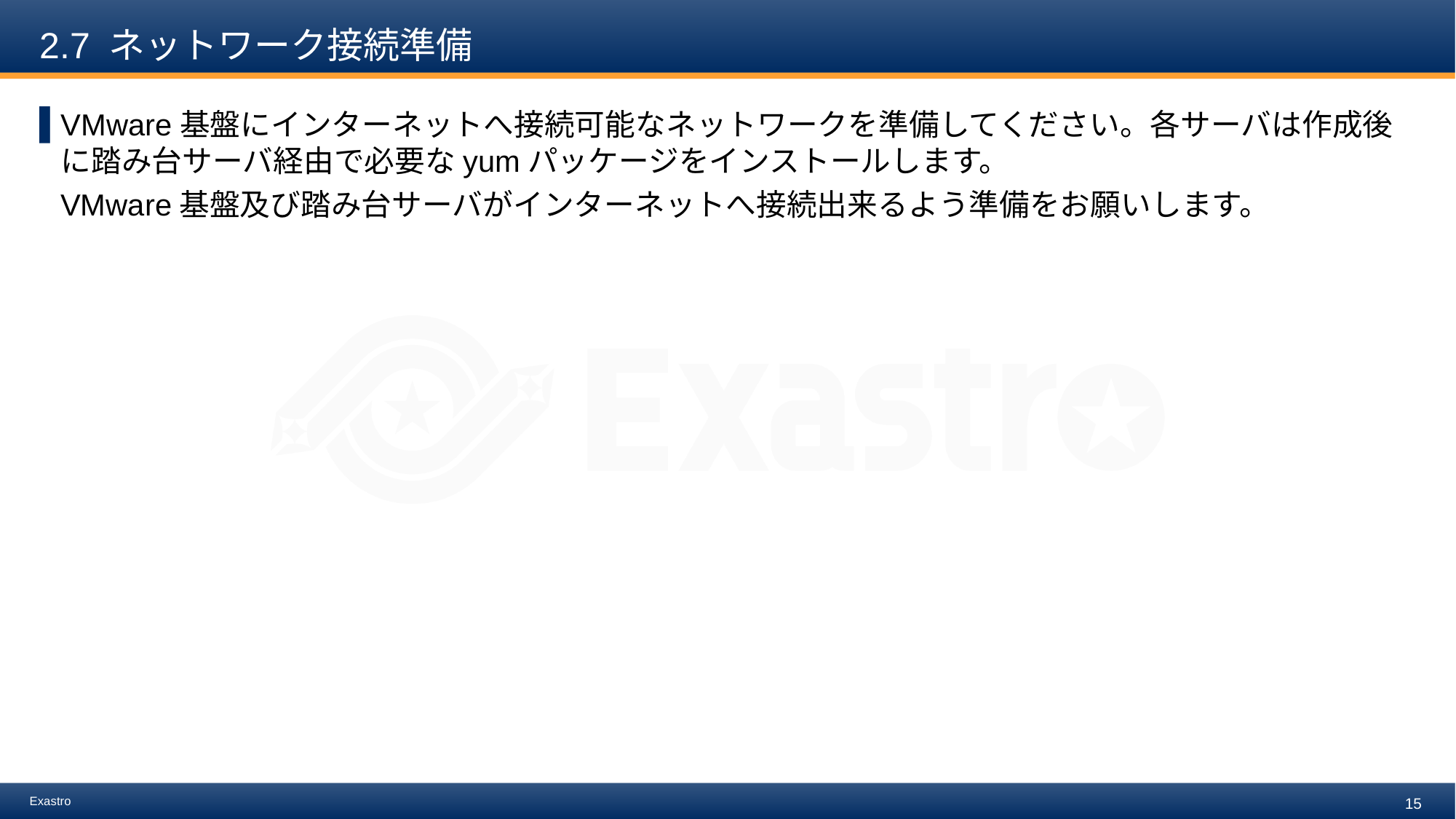

# 2.7 ネットワーク接続準備

VMware基盤にインターネットへ接続可能なネットワークを準備してください。各サーバは作成後に踏み台サーバ経由で必要なyumパッケージをインストールします。
VMware基盤及び踏み台サーバがインターネットへ接続出来るよう準備をお願いします。